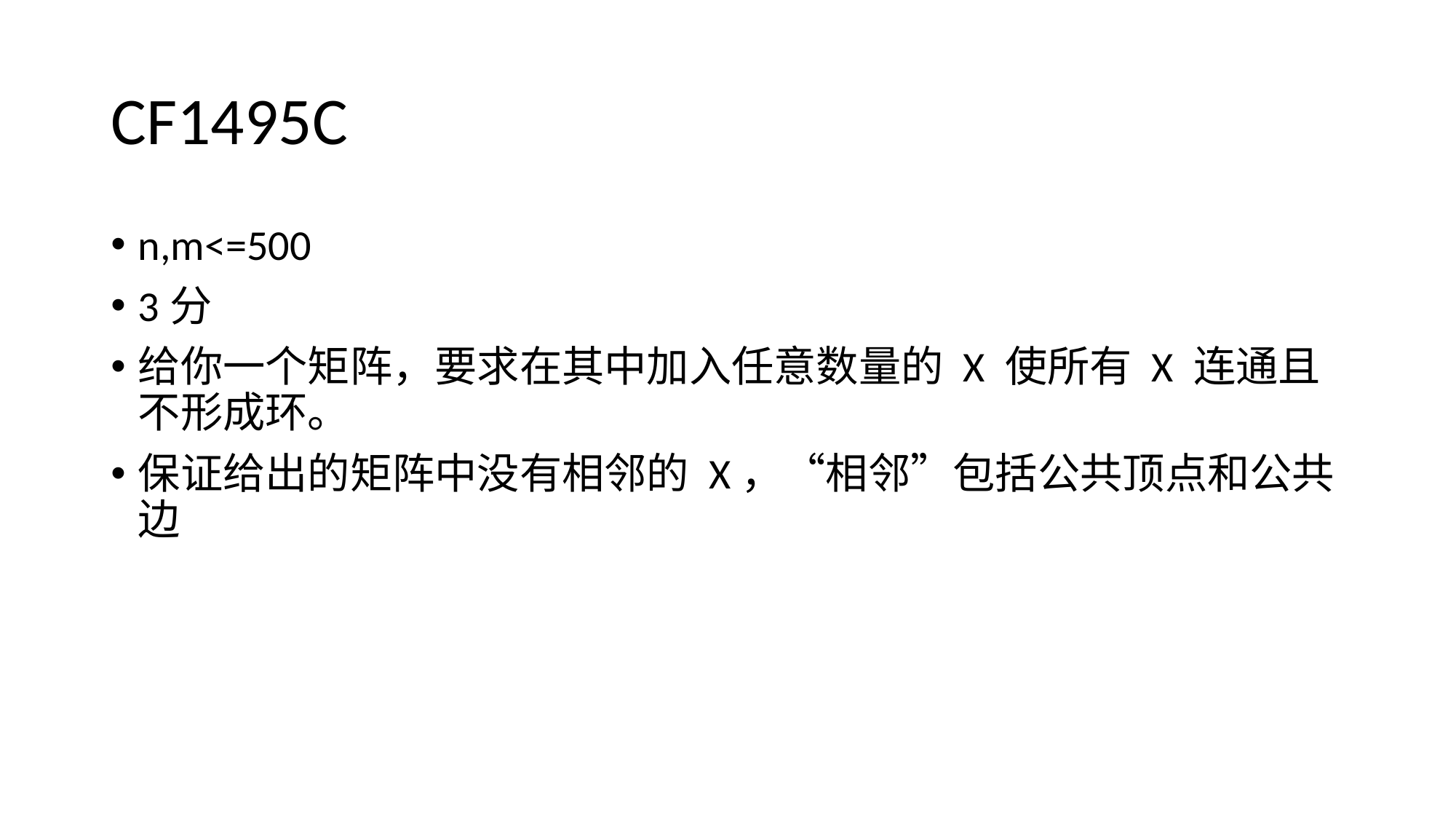

# CF1495C
n,m<=500
3分
给你一个矩阵，要求在其中加入任意数量的 X 使所有 X 连通且不形成环。
保证给出的矩阵中没有相邻的 X，“相邻”包括公共顶点和公共边